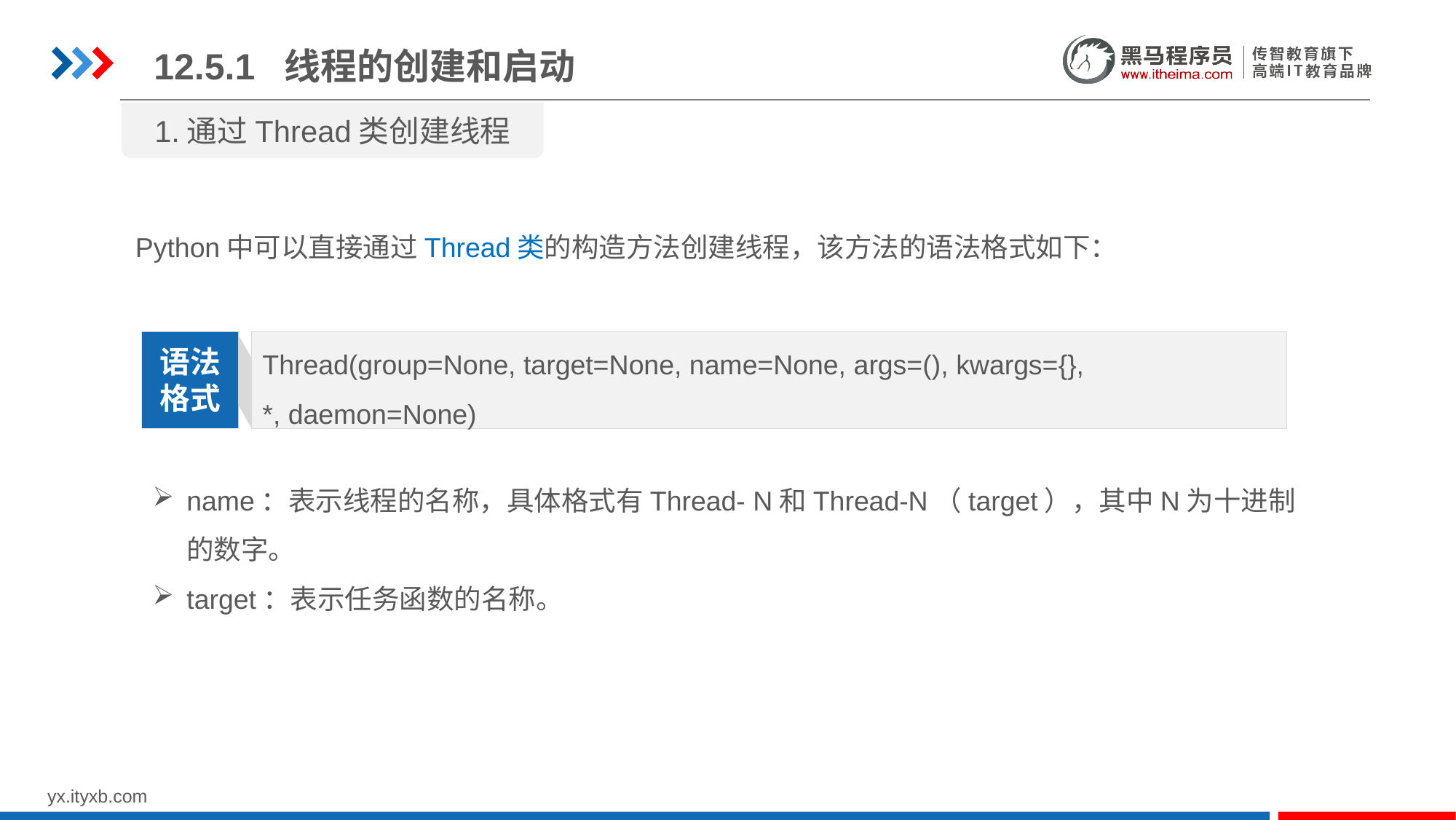

12.5.1  线程的创建和启动

1.通过Thread类创建线程
Python中可以直接通过Thread类的构造方法创建线程，该方法的语法格式如下：

Thread(group=None, target=None, name=None, args=(), kwargs={},
*, daemon=None)

语法
格式
name：表示线程的名称，具体格式有Thread- N和Thread-N（target），其中N为十进制的数字。
target：表示任务函数的名称。